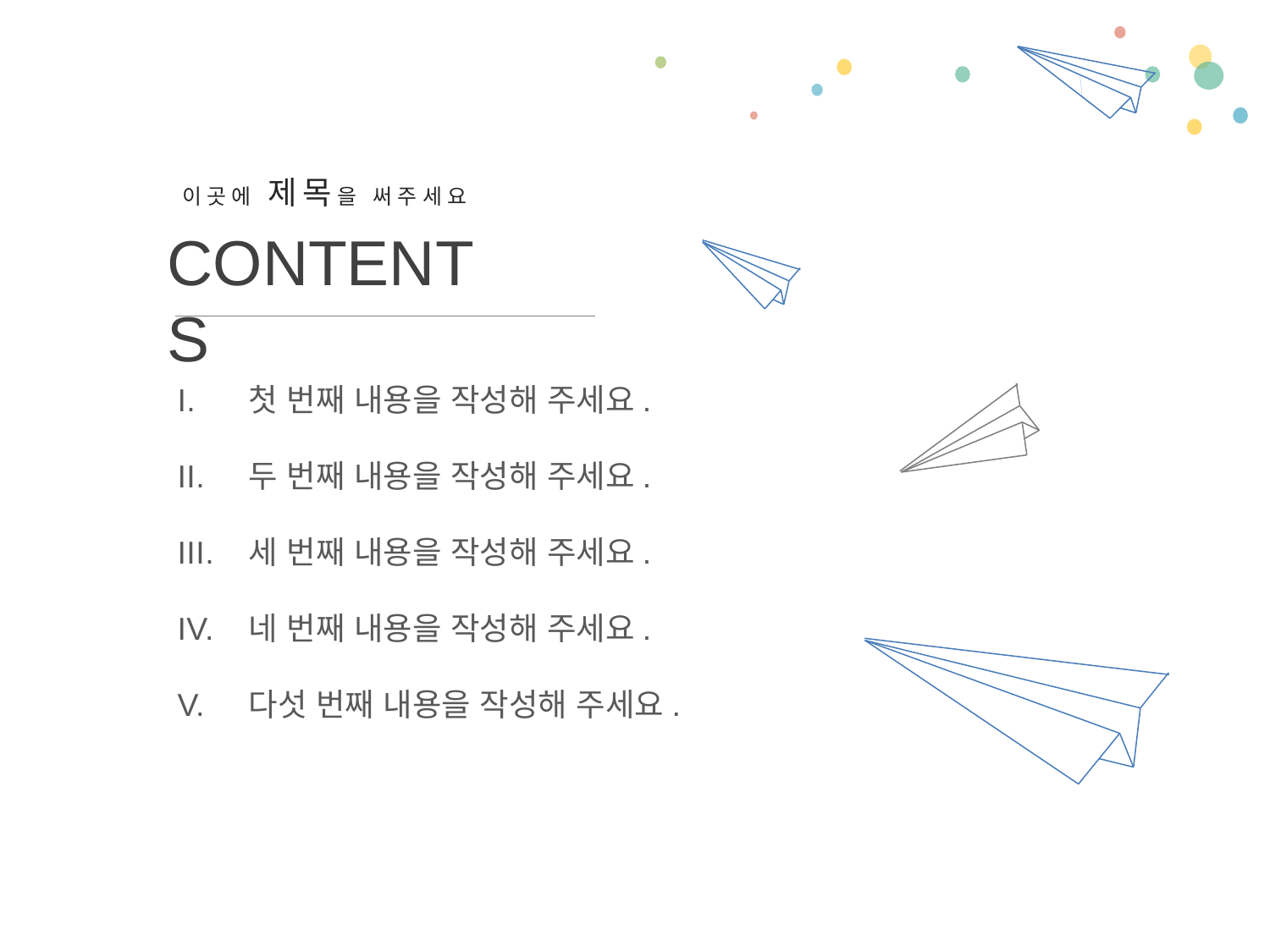

이곳에 제목을 써주세요
CONTENTS
첫 번째 내용을 작성해 주세요.
두 번째 내용을 작성해 주세요.
세 번째 내용을 작성해 주세요.
네 번째 내용을 작성해 주세요.
다섯 번째 내용을 작성해 주세요.